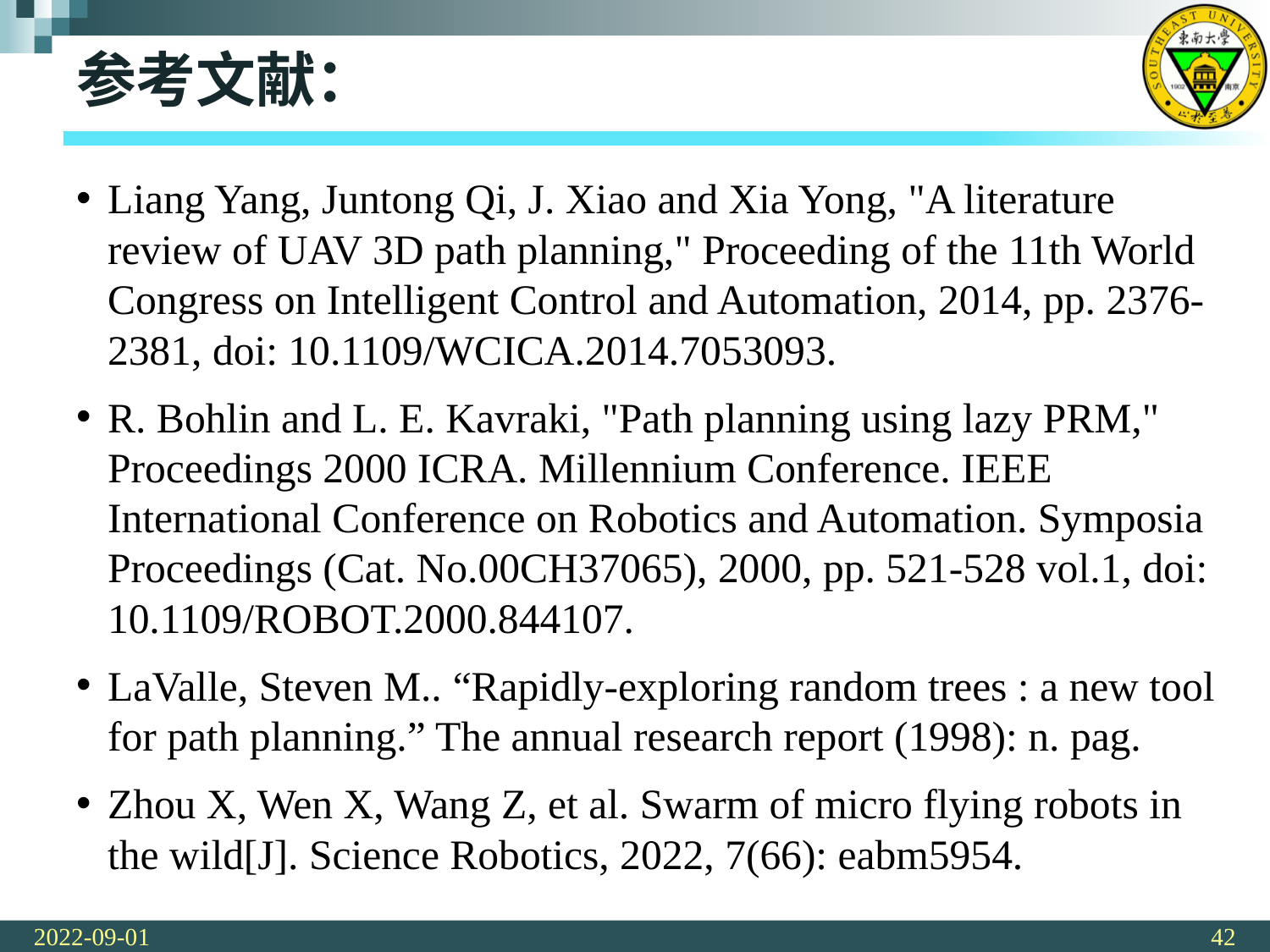

# 参考文献：
Liang Yang, Juntong Qi, J. Xiao and Xia Yong, "A literature review of UAV 3D path planning," Proceeding of the 11th World Congress on Intelligent Control and Automation, 2014, pp. 2376-2381, doi: 10.1109/WCICA.2014.7053093.
R. Bohlin and L. E. Kavraki, "Path planning using lazy PRM," Proceedings 2000 ICRA. Millennium Conference. IEEE International Conference on Robotics and Automation. Symposia Proceedings (Cat. No.00CH37065), 2000, pp. 521-528 vol.1, doi: 10.1109/ROBOT.2000.844107.
LaValle, Steven M.. “Rapidly-exploring random trees : a new tool for path planning.” The annual research report (1998): n. pag.
Zhou X, Wen X, Wang Z, et al. Swarm of micro flying robots in the wild[J]. Science Robotics, 2022, 7(66): eabm5954.
2022-09-01
42